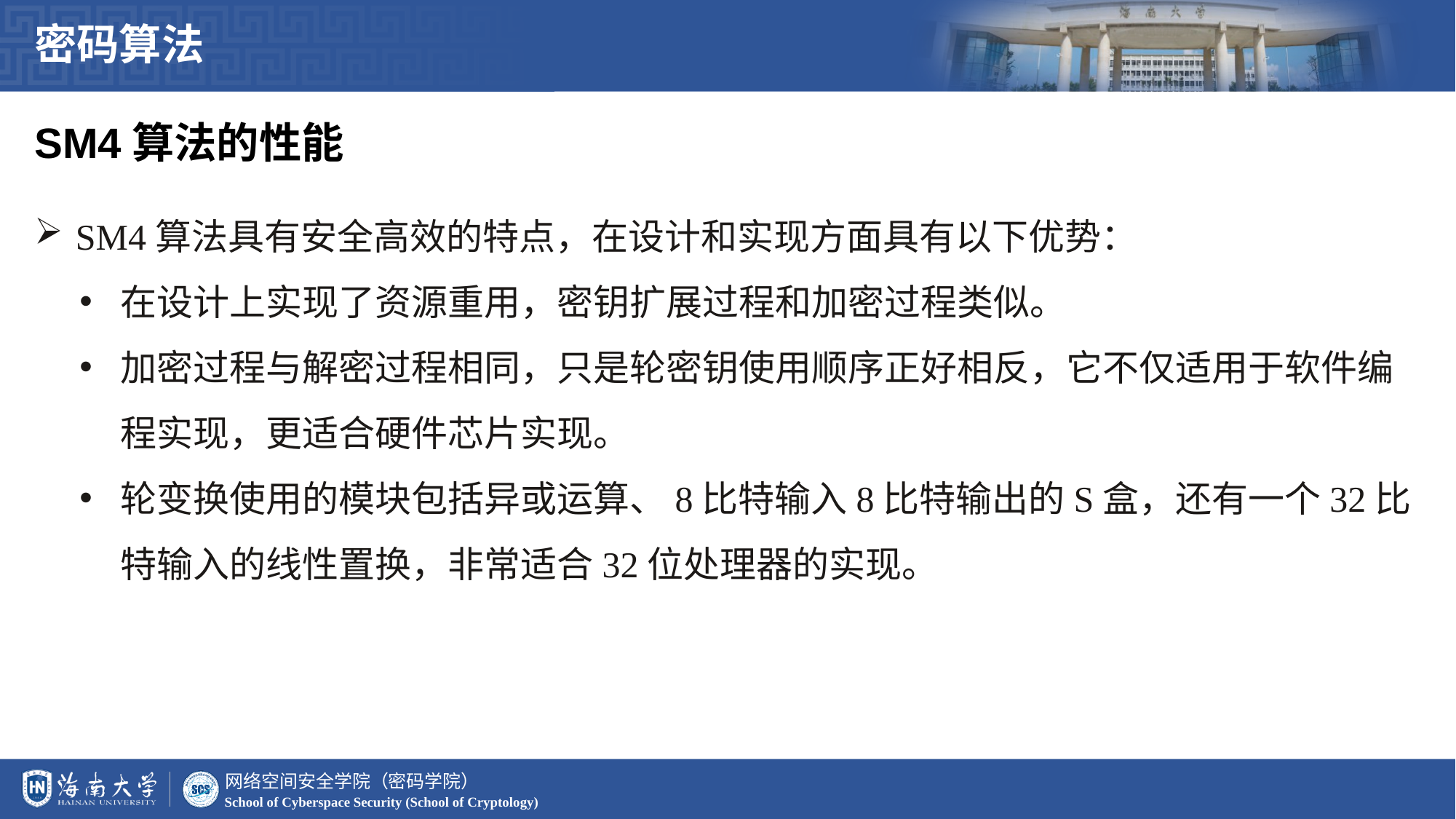

密码算法
SM4算法的性能
SM4算法具有安全高效的特点，在设计和实现方面具有以下优势：
在设计上实现了资源重用，密钥扩展过程和加密过程类似。
加密过程与解密过程相同，只是轮密钥使用顺序正好相反，它不仅适用于软件编程实现，更适合硬件芯片实现。
轮变换使用的模块包括异或运算、8比特输入8比特输出的S盒，还有一个32比特输入的线性置换，非常适合32位处理器的实现。
18